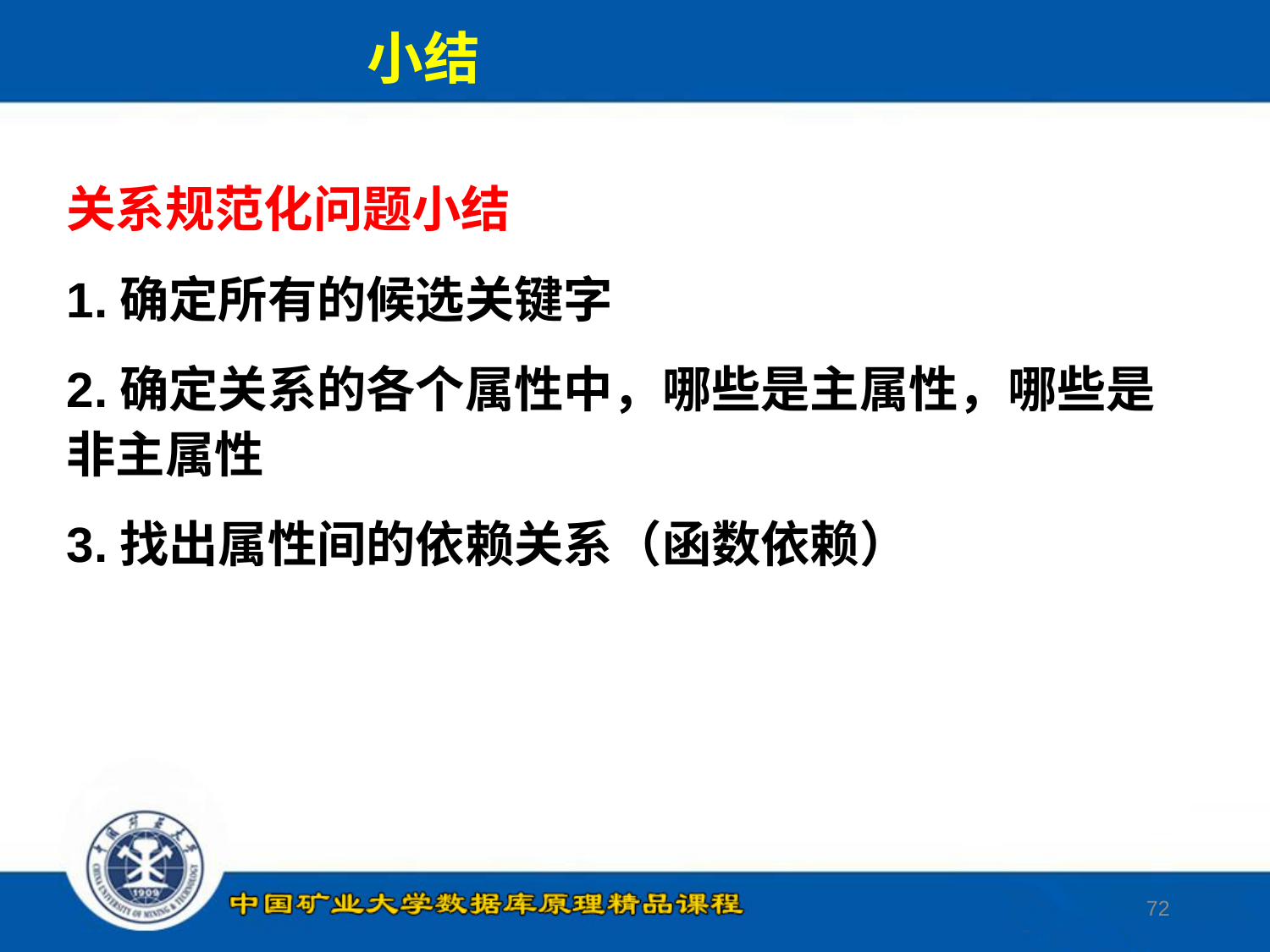

小结
关系规范化问题小结
1.确定所有的候选关键字
2.确定关系的各个属性中，哪些是主属性，哪些是非主属性
3.找出属性间的依赖关系（函数依赖）
72